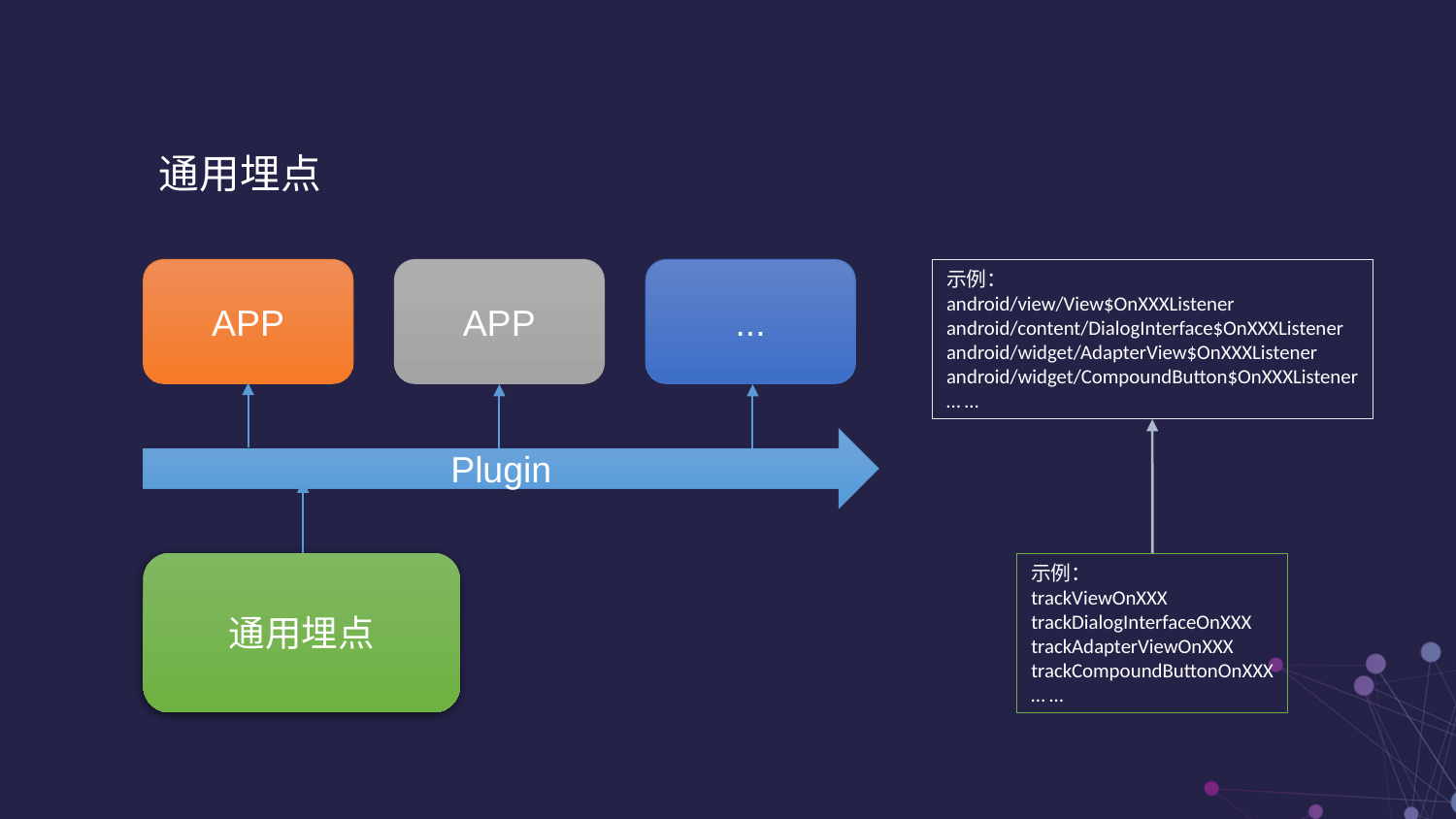

通用埋点
APP
APP
...
示例：
android/view/View$OnXXXListener
android/content/DialogInterface$OnXXXListener
android/widget/AdapterView$OnXXXListener
android/widget/CompoundButton$OnXXXListener
… …
Plugin
通用埋点
示例：
trackViewOnXXX
trackDialogInterfaceOnXXX
trackAdapterViewOnXXX
trackCompoundButtonOnXXX
… …